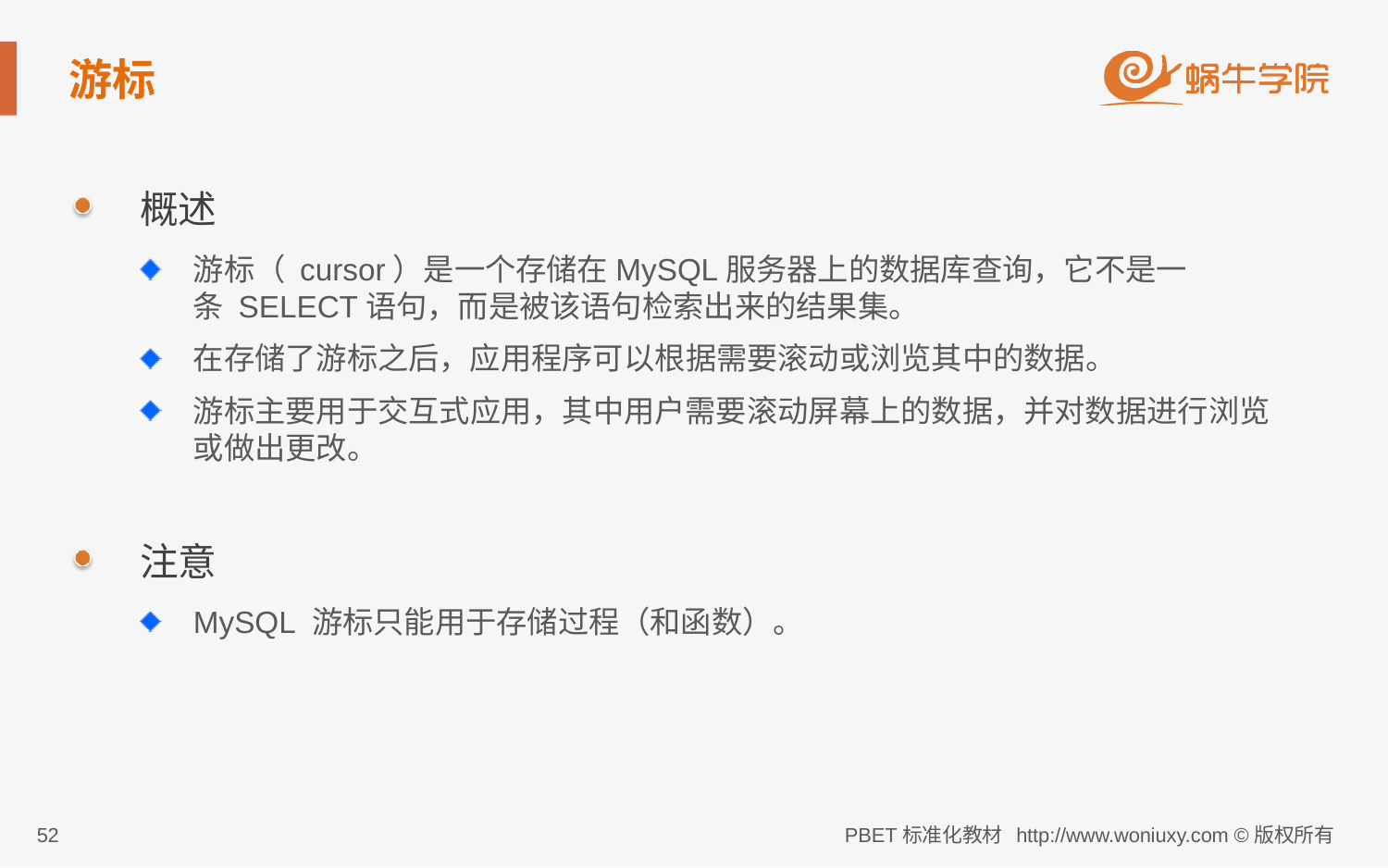

# 游标
概述
游标（ cursor）是一个存储在MySQL服务器上的数据库查询，它不是一条 SELECT语句，而是被该语句检索出来的结果集。
在存储了游标之后，应用程序可以根据需要滚动或浏览其中的数据。
游标主要用于交互式应用，其中用户需要滚动屏幕上的数据，并对数据进行浏览或做出更改。

注意
MySQL 游标只能用于存储过程（和函数）。